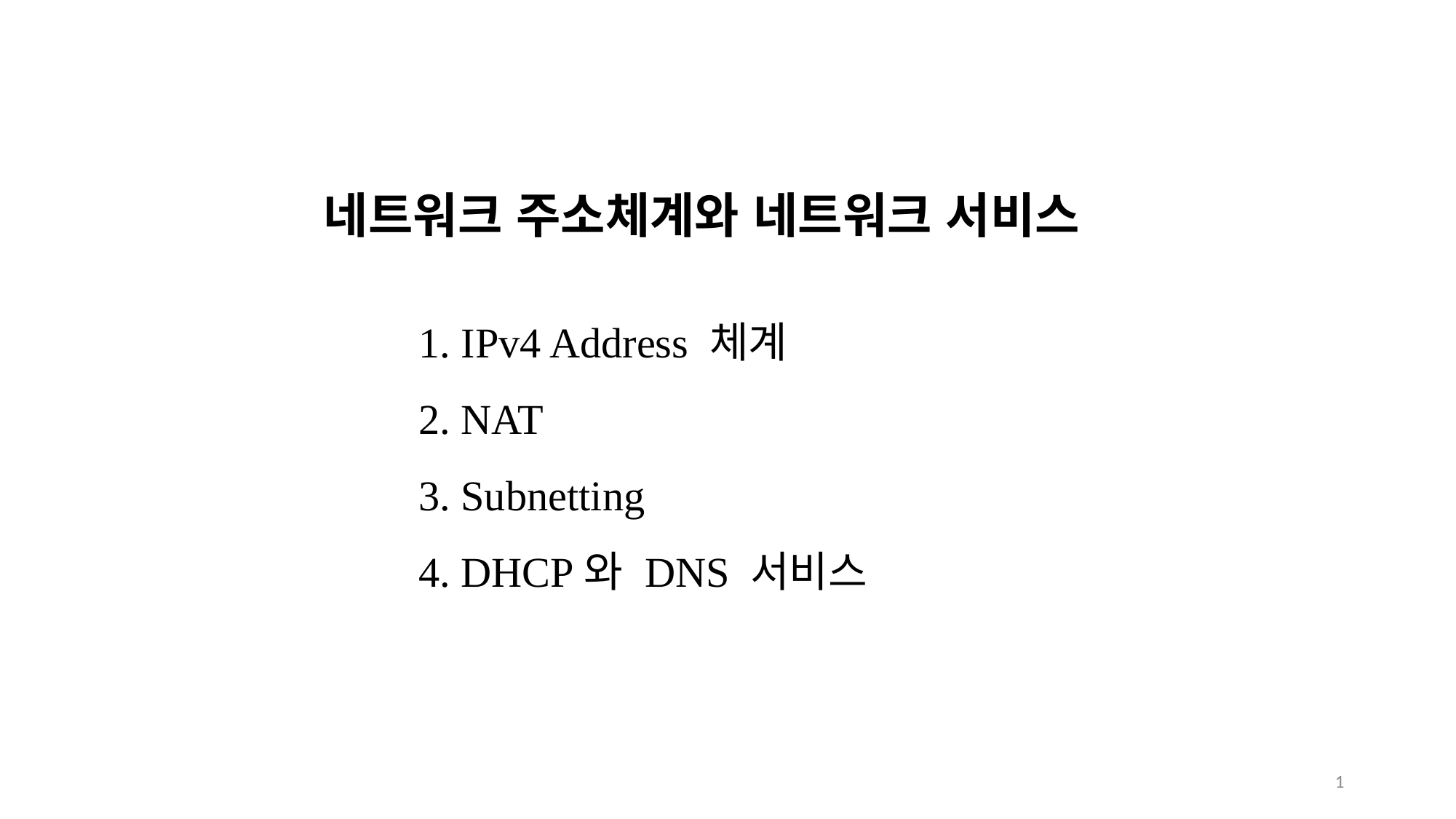

네트워크 주소체계와 네트워크 서비스
1. IPv4 Address 체계
2. NAT
3. Subnetting
4. DHCP와 DNS 서비스
1